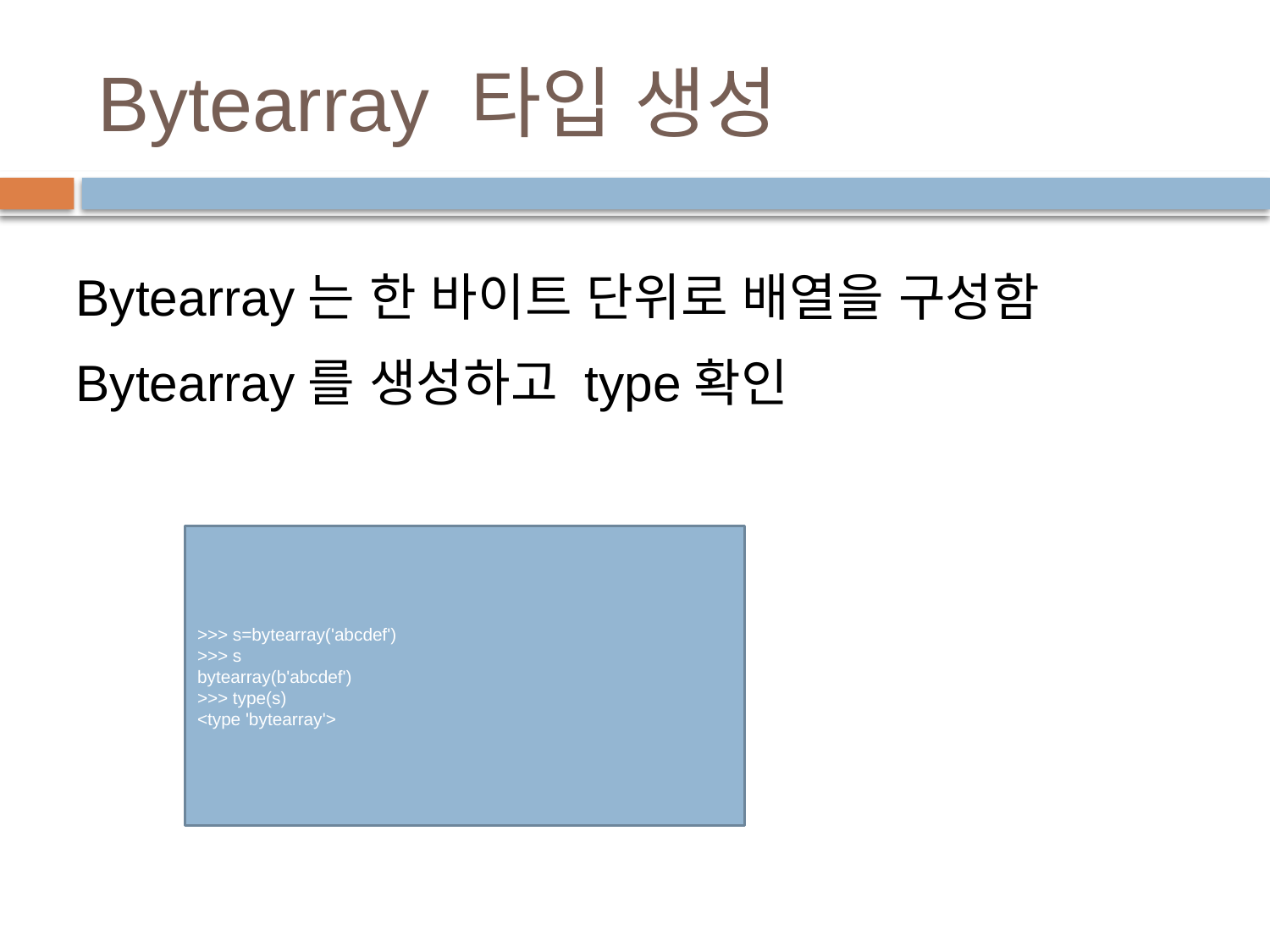

# Bytearray 타입 생성
Bytearray는 한 바이트 단위로 배열을 구성함
Bytearray를 생성하고 type확인
>>> s=bytearray('abcdef')
>>> s
bytearray(b'abcdef')
>>> type(s)
<type 'bytearray'>